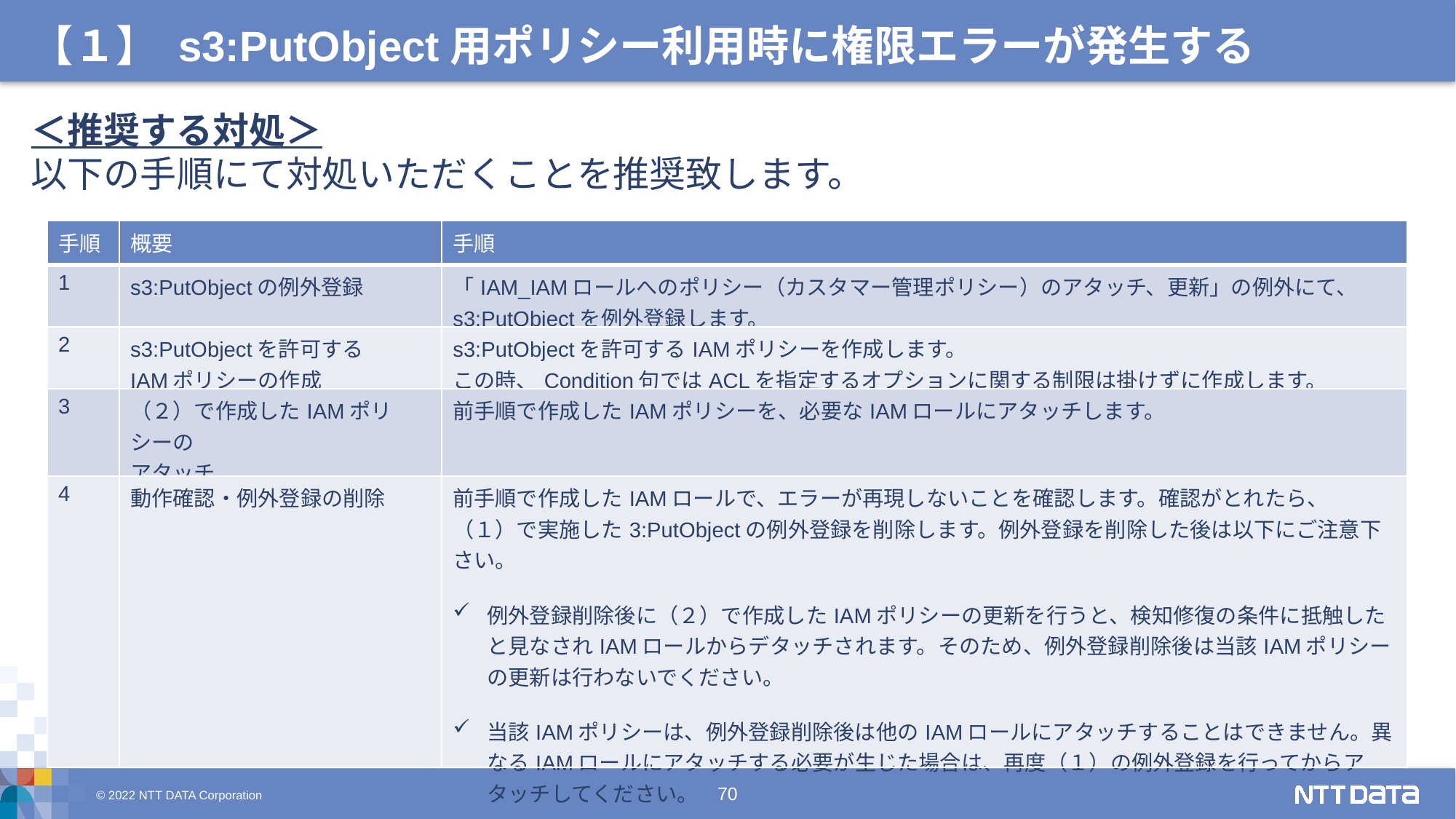

【１】 s3:PutObject用ポリシー利用時に権限エラーが発生する
＜推奨する対処＞
以下の手順にて対処いただくことを推奨致します。

| 手順 | 概要 | 手順 |
| --- | --- | --- |
| 1 | s3:PutObjectの例外登録 | 「IAM\_IAMロールへのポリシー（カスタマー管理ポリシー）のアタッチ、更新」の例外にて、 s3:PutObjectを例外登録します。 |
| 2 | s3:PutObjectを許可する IAMポリシーの作成 | s3:PutObjectを許可するIAMポリシーを作成します。 この時、Condition句ではACLを指定するオプションに関する制限は掛けずに作成します。 |
| 3 | （２）で作成したIAMポリシーの アタッチ | 前手順で作成したIAMポリシーを、必要なIAMロールにアタッチします。 |
| 4 | 動作確認・例外登録の削除 | 前手順で作成したIAMロールで、エラーが再現しないことを確認します。確認がとれたら、 （１）で実施した3:PutObjectの例外登録を削除します。例外登録を削除した後は以下にご注意下さい。 例外登録削除後に（２）で作成したIAMポリシーの更新を行うと、検知修復の条件に抵触したと見なされIAMロールからデタッチされます。そのため、例外登録削除後は当該IAMポリシーの更新は行わないでください。 当該IAMポリシーは、例外登録削除後は他のIAMロールにアタッチすることはできません。異なるIAMロールにアタッチする必要が生じた場合は、再度（１）の例外登録を行ってからアタッチしてください。 |